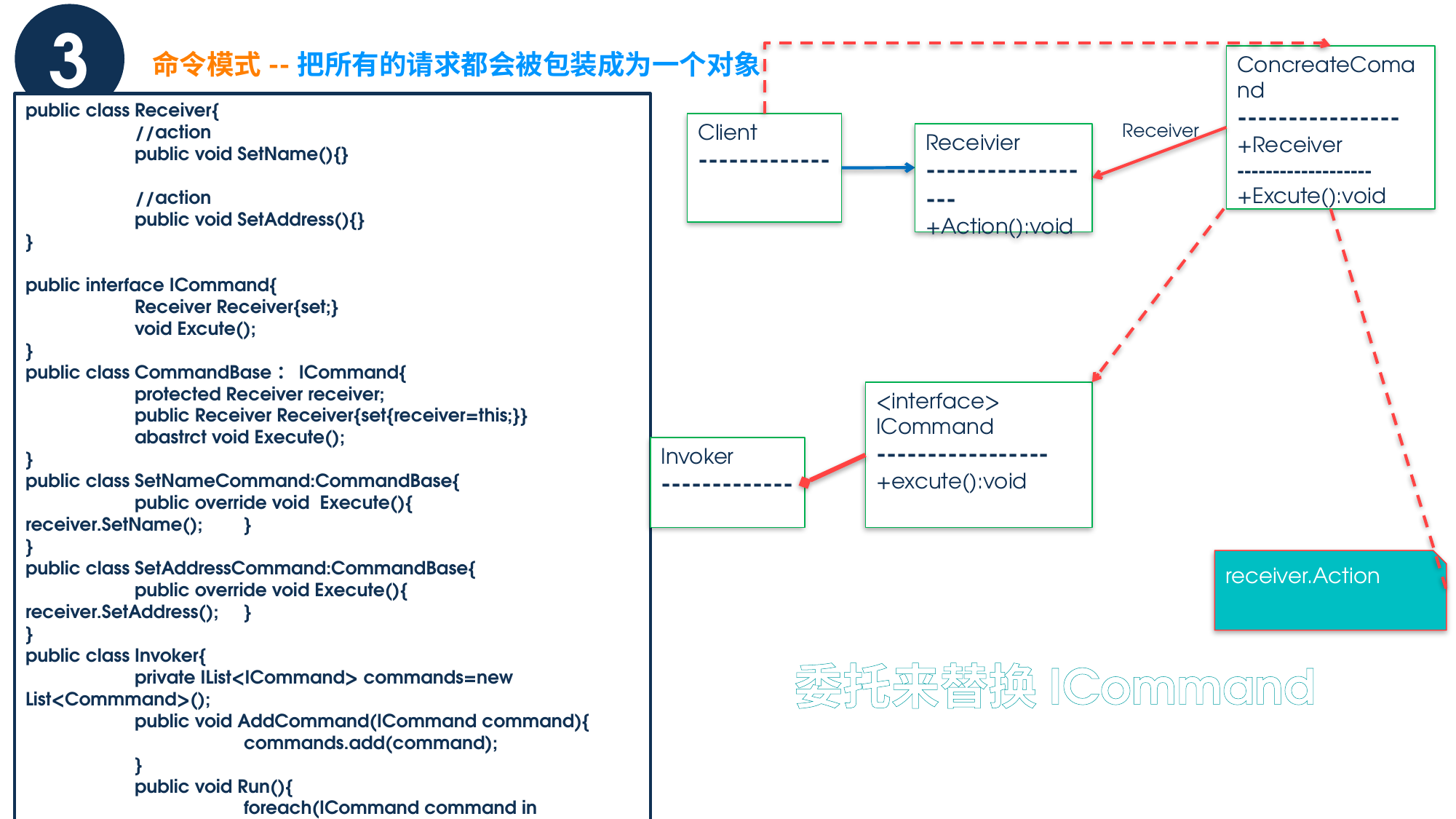

3
命令模式--把所有的请求都会被包装成为一个对象
ConcreateComand
----------------
+Receiver
-------------------
+Excute():void
public class Receiver{
	//action
 	public void SetName(){}

	//action
 	public void SetAddress(){}
}

public interface ICommand{
	Receiver Receiver{set;}
	void Excute();
}
public class CommandBase：ICommand{
	protected Receiver receiver;
	public Receiver Receiver{set{receiver=this;}}
	abastrct void Execute();
}
public class SetNameCommand:CommandBase{
	public override void  Execute(){		receiver.SetName();	}
}
public class SetAddressCommand:CommandBase{
	public override void Execute(){	receiver.SetAddress();	}
}
public class Invoker{
	private IList<ICommand> commands=new List<Commmand>();
	public void AddCommand(ICommand command){
		commands.add(command);
	}
	public void Run(){
		foreach(ICommand command in commands){
			command.Execute();
		}
	}
}

Client
-------------
Receiver
Receivier
------------------
+Action():void
<interface>
ICommand
-----------------
+excute():void

Invoker
-------------
receiver.Action
委托来替换ICommand